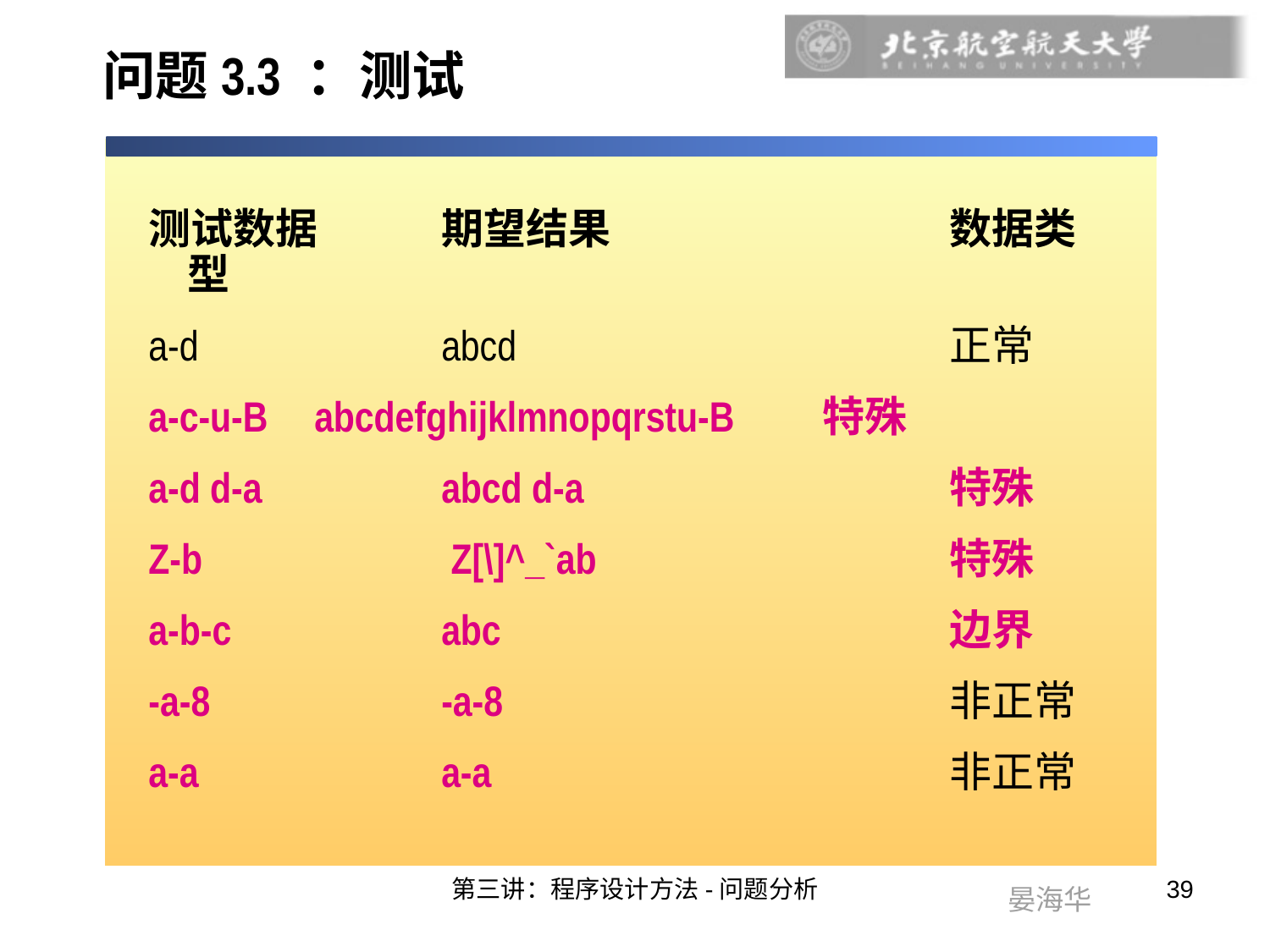

# 问题3.3 ：测试
测试数据	期望结果			数据类型
a-d		abcd				正常
a-c-u-B 	abcdefghijklmnopqrstu-B 	特殊
a-d d-a		abcd d-a			特殊
Z-b		 Z[\]^_`ab 			特殊
a-b-c		abc				边界
-a-8		-a-8				非正常
a-a		a-a				非正常
第三讲：程序设计方法-问题分析
39